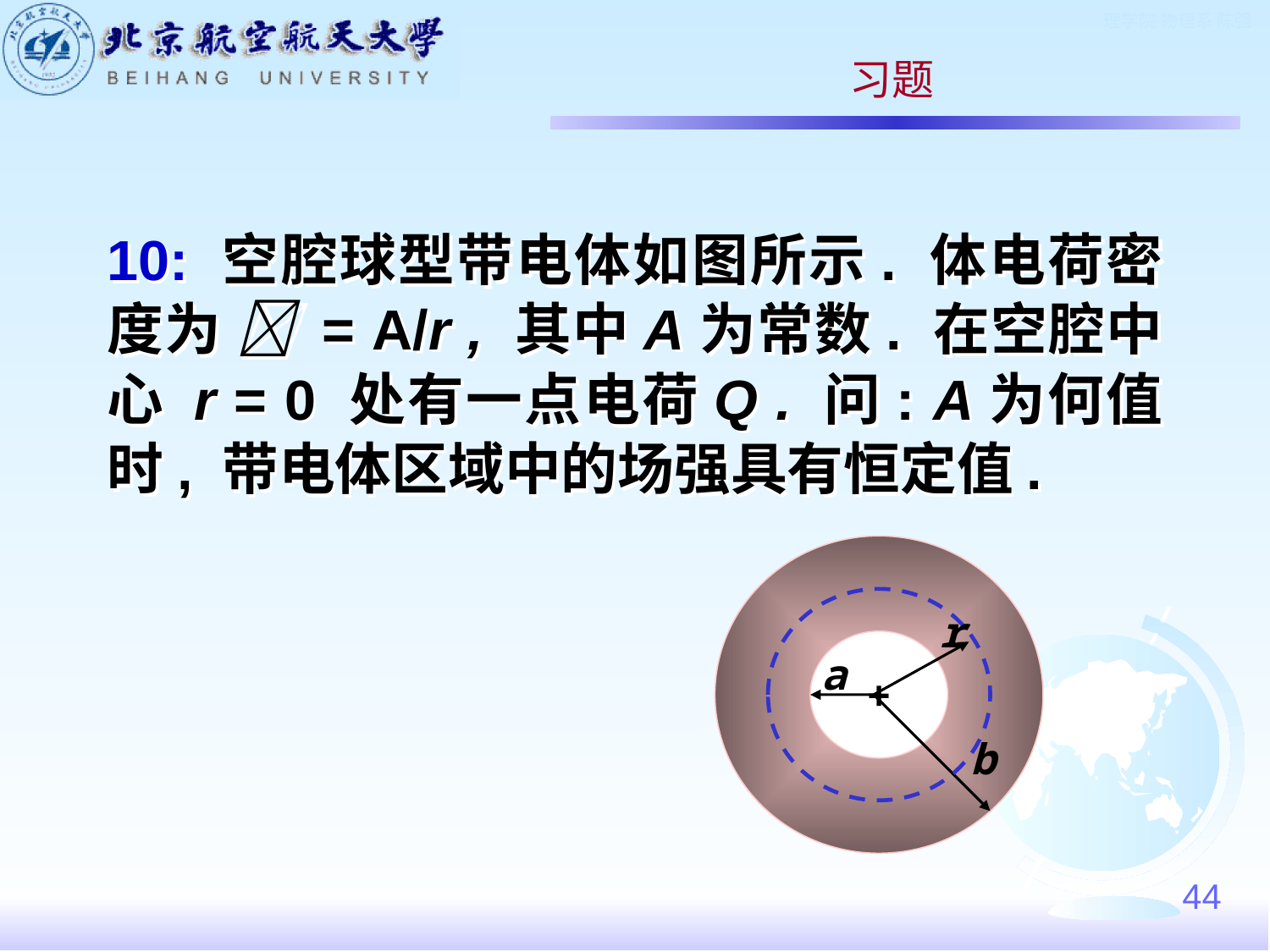

习题
10: 空腔球型带电体如图所示. 体电荷密度为 ρ = A/r , 其中A为常数. 在空腔中心 r = 0 处有一点电荷Q . 问: A为何值时, 带电体区域中的场强具有恒定值.

+
a

b

 r

44